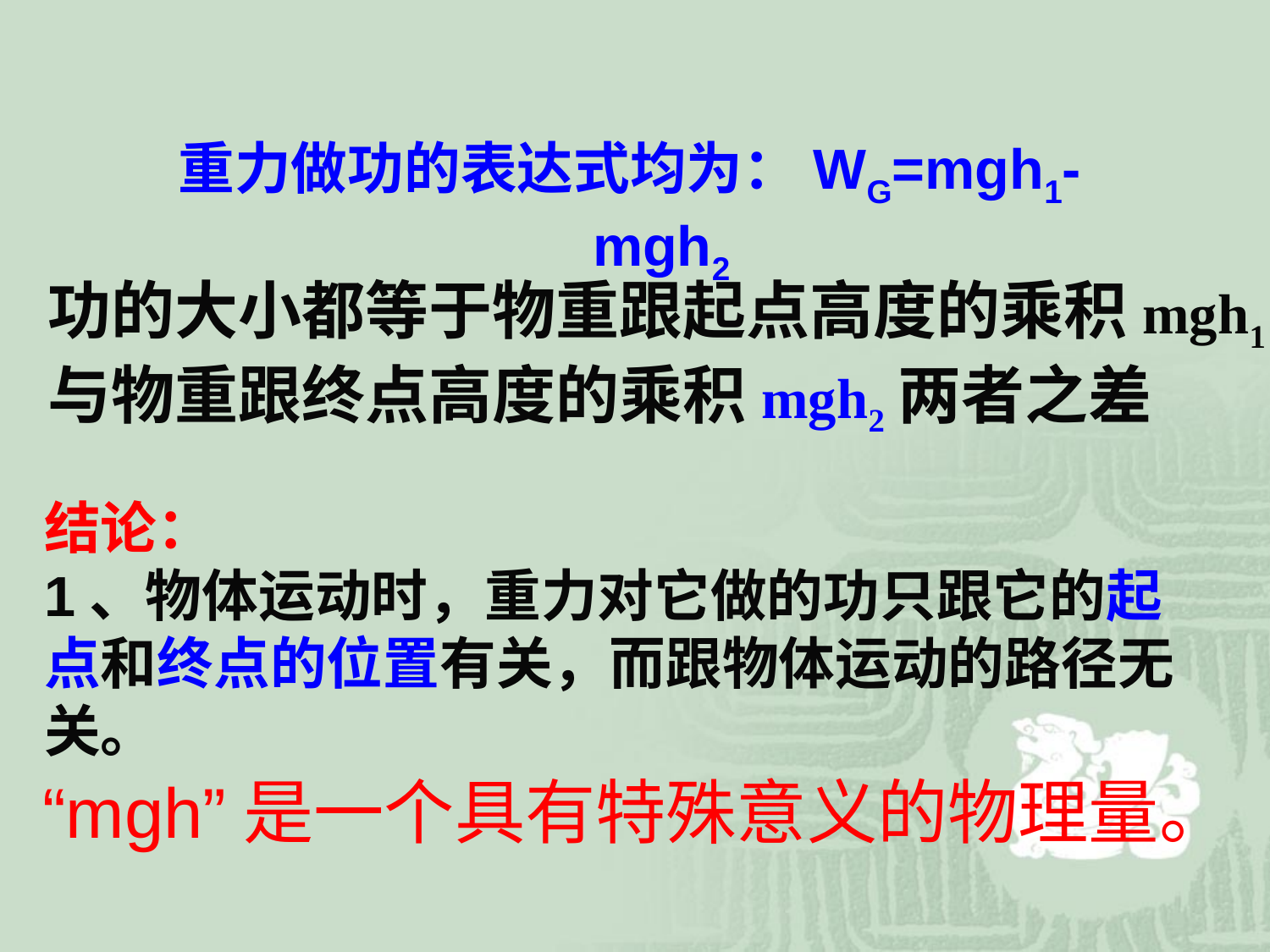

重力做功的表达式均为：WG=mgh1-mgh2
功的大小都等于物重跟起点高度的乘积mgh1
与物重跟终点高度的乘积mgh2两者之差

结论：
1、物体运动时，重力对它做的功只跟它的起点和终点的位置有关，而跟物体运动的路径无关。
“mgh”是一个具有特殊意义的物理量。